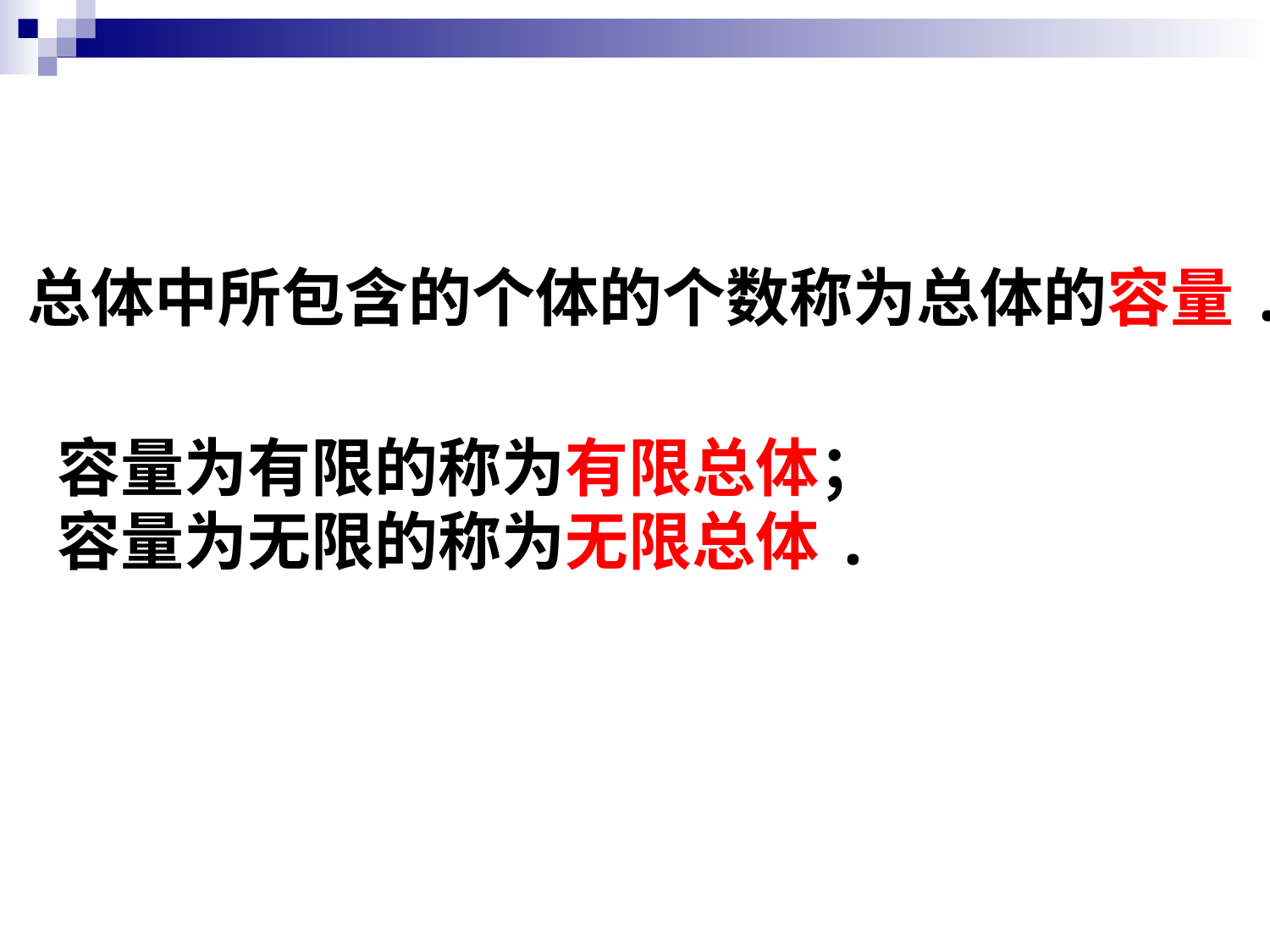

总体中所包含的个体的个数称为总体的容量.
容量为有限的称为有限总体；
容量为无限的称为无限总体.

.
.
.
.
.
.
.
.
.
.
.
.
.
.
.
.
1.73
1.72
1.65